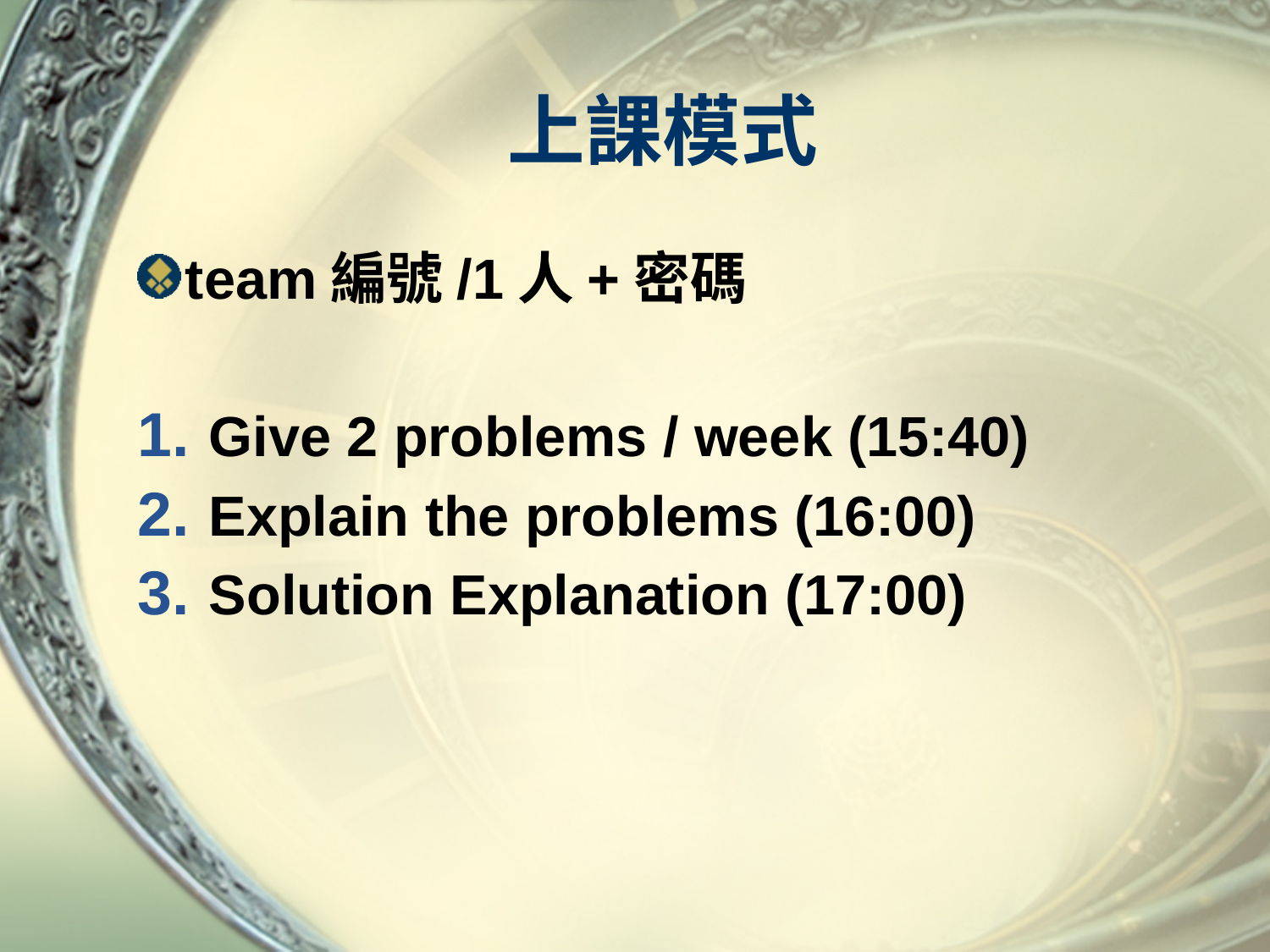

# 上課模式
team編號/1人+密碼

Give 2 problems / week (15:40)
Explain the problems (16:00)
Solution Explanation (17:00)